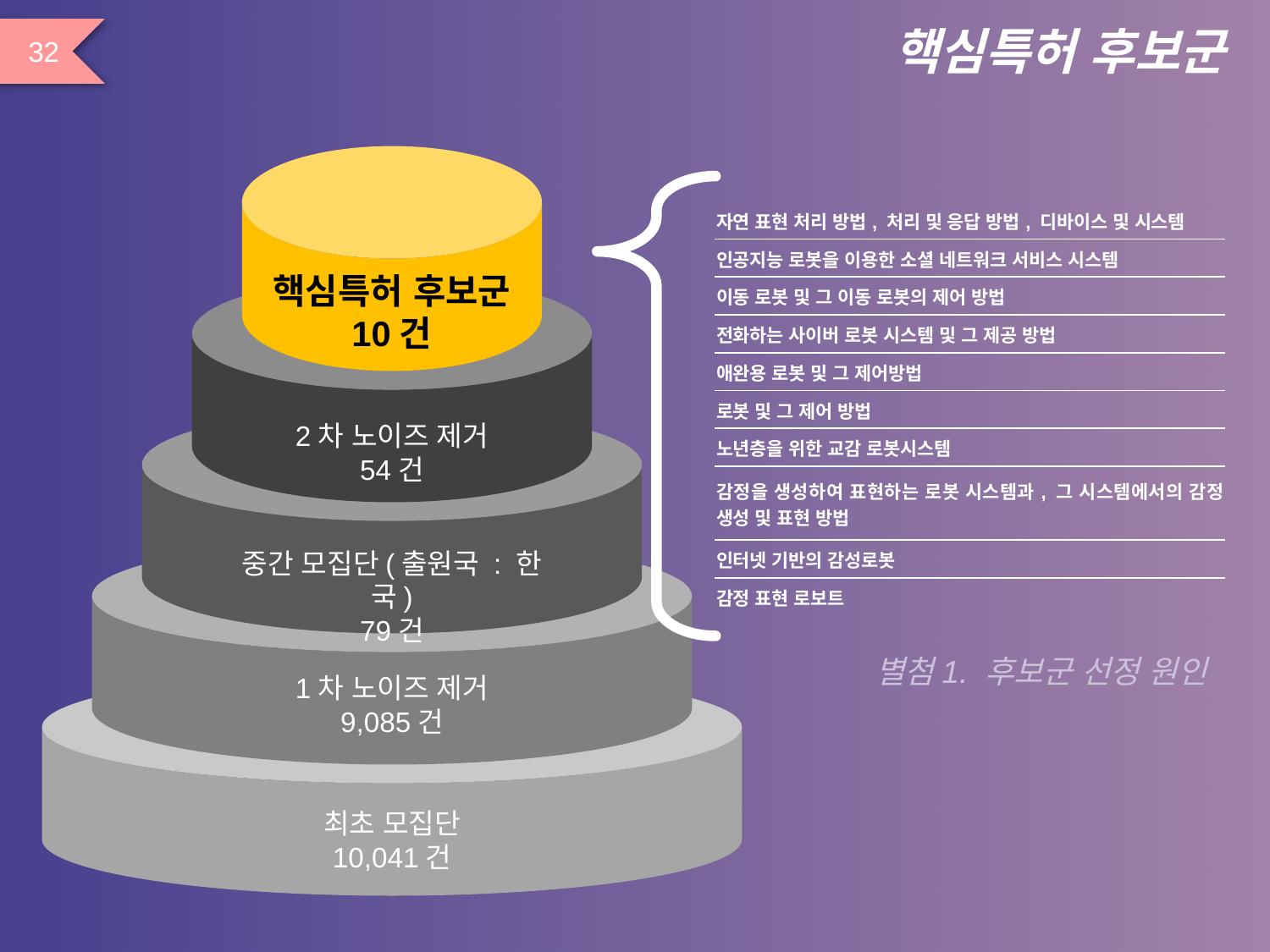

# 핵심특허 후보군
32

핵심특허 후보군
10건

2차 노이즈 제거
54건
중간 모집단(출원국 : 한국)
79건

1차 노이즈 제거
9,085건

최초 모집단
10,041건

| 자연 표현 처리 방법, 처리 및 응답 방법, 디바이스 및 시스템 |
| --- |
| 인공지능 로봇을 이용한 소셜 네트워크 서비스 시스템 |
| 이동 로봇 및 그 이동 로봇의 제어 방법 |
| 전화하는 사이버 로봇 시스템 및 그 제공 방법 |
| 애완용 로봇 및 그 제어방법 |
| 로봇 및 그 제어 방법 |
| 노년층을 위한 교감 로봇시스템 |
| 감정을 생성하여 표현하는 로봇 시스템과, 그 시스템에서의 감정 생성 및 표현 방법 |
| 인터넷 기반의 감성로봇 |
| 감정 표현 로보트 |
별첨1. 후보군 선정 원인